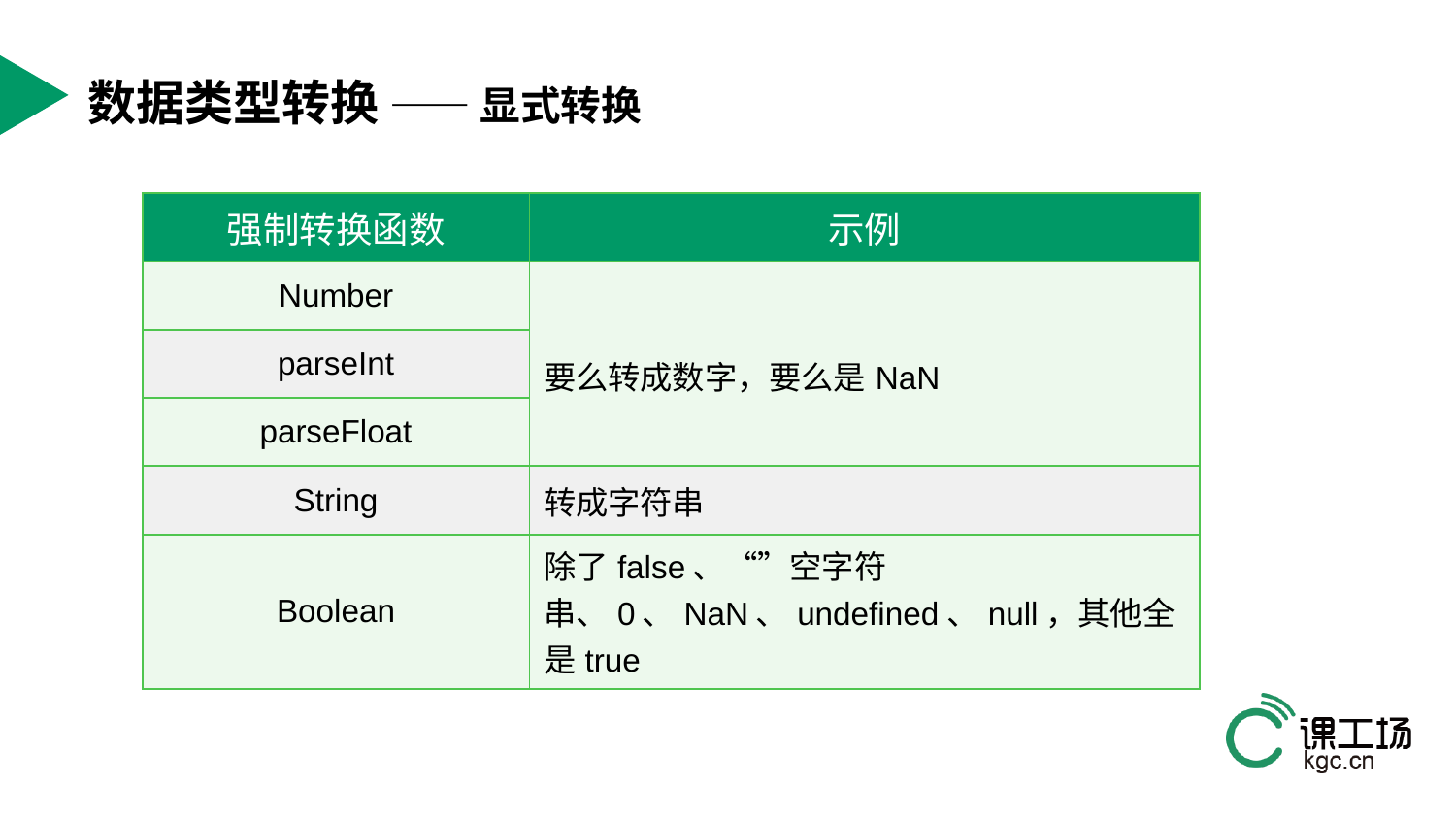

# 数据类型转换 —— 显式转换
| 强制转换函数 | 示例 |
| --- | --- |
| Number | 要么转成数字，要么是NaN |
| parseInt |  |
| parseFloat |  |
| String | 转成字符串 |
| Boolean | 除了false、“”空字符串、0、NaN、undefined、null，其他全是true |